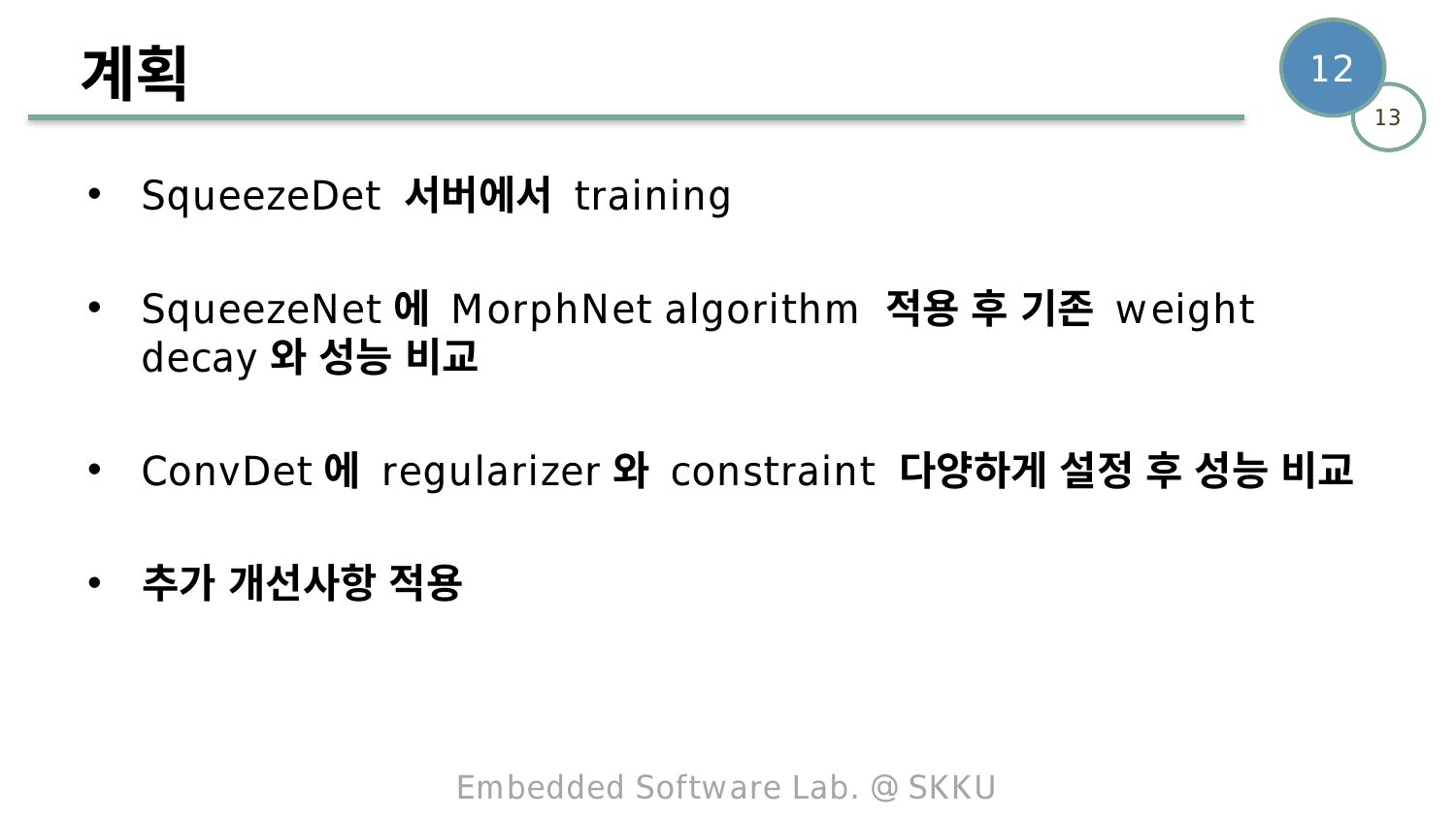

# 계획
SqueezeDet 서버에서 training

SqueezeNet에 MorphNet algorithm 적용 후 기존 weight decay와 성능 비교

ConvDet에 regularizer와 constraint 다양하게 설정 후 성능 비교

추가 개선사항 적용